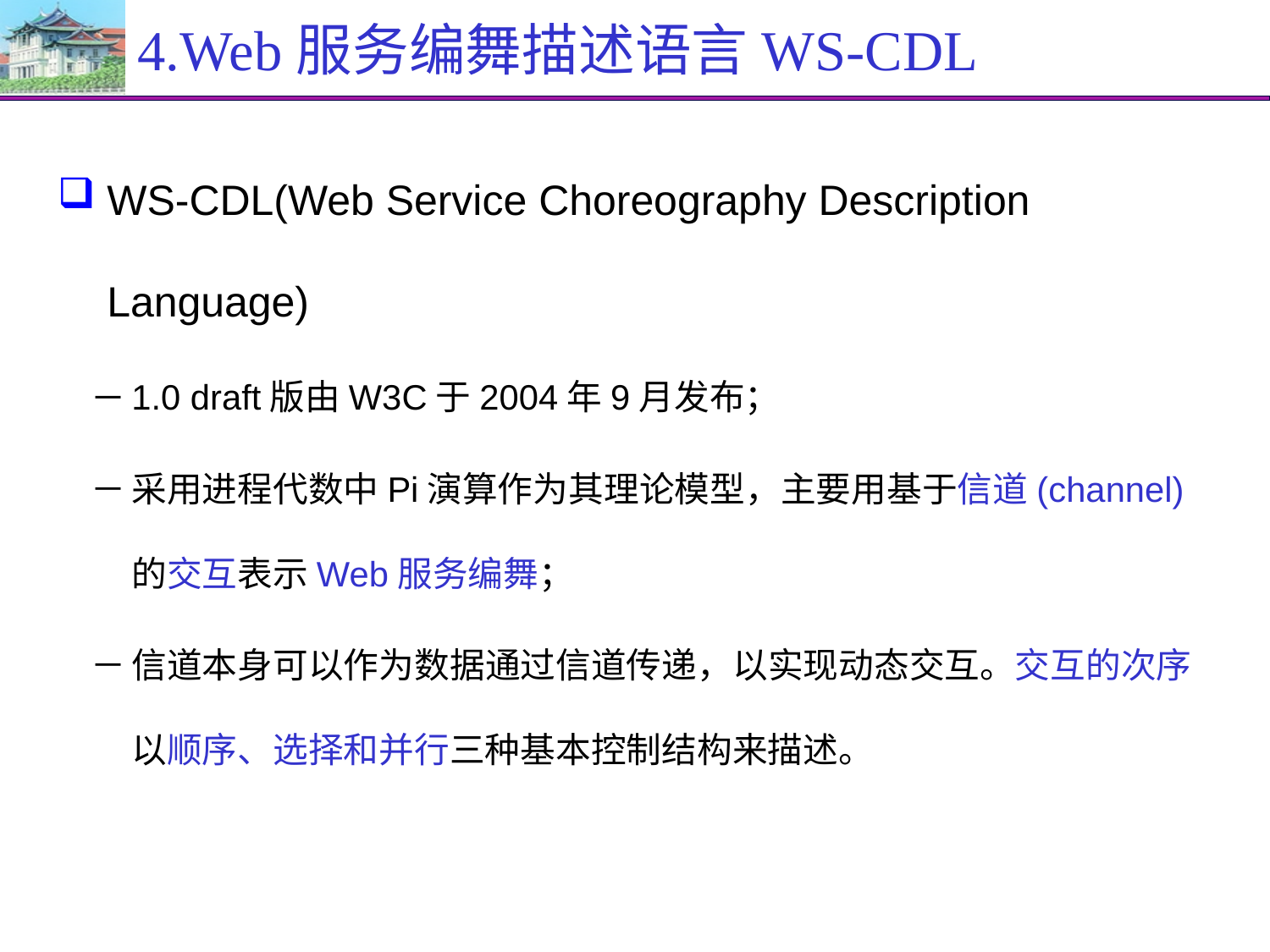

# 4.Web服务编舞描述语言WS-CDL
WS-CDL(Web Service Choreography Description Language)
1.0 draft版由W3C于2004年9月发布；
采用进程代数中Pi演算作为其理论模型，主要用基于信道(channel)的交互表示Web服务编舞；
信道本身可以作为数据通过信道传递，以实现动态交互。交互的次序以顺序、选择和并行三种基本控制结构来描述。